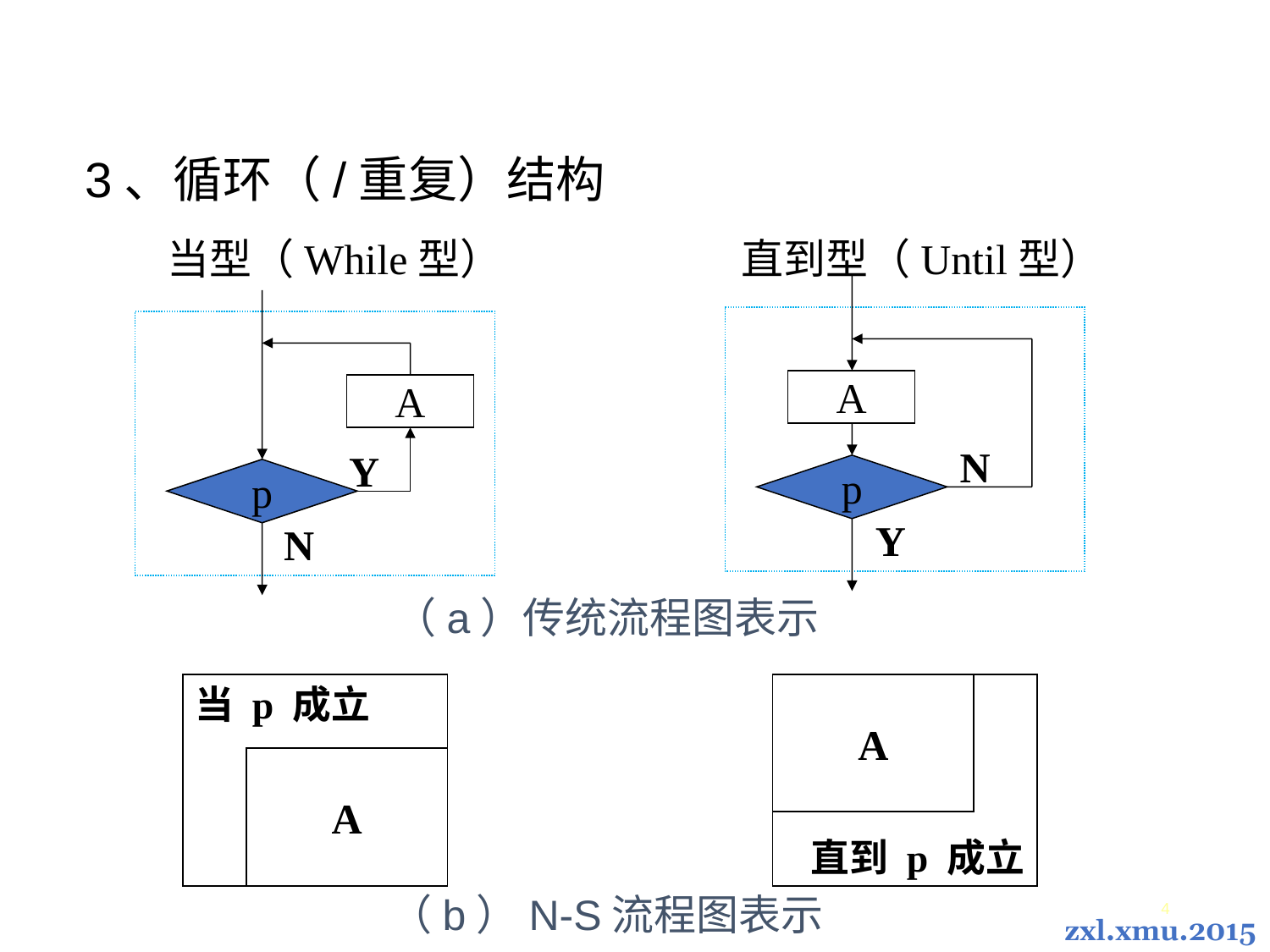

3、循环（/重复）结构
当型（While型）
直到型（Until型）

A

N
p

Y

A
Y
p
N

（a）传统流程图表示
当 p 成立
A
直到 p 成立
A
（b）N-S流程图表示
4